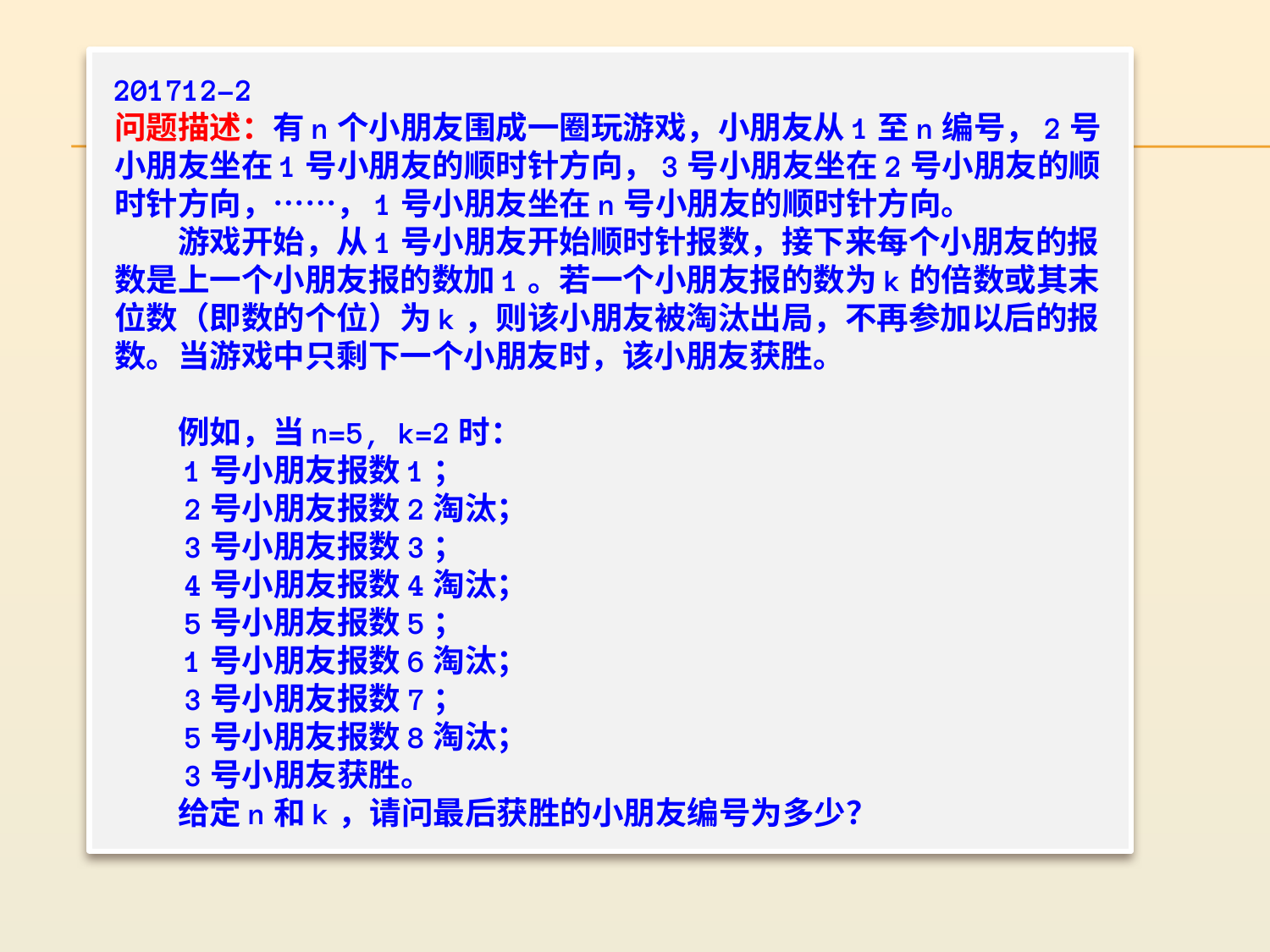

201712-2
问题描述：有n个小朋友围成一圈玩游戏，小朋友从1至n编号，2号小朋友坐在1号小朋友的顺时针方向，3号小朋友坐在2号小朋友的顺时针方向，……，1号小朋友坐在n号小朋友的顺时针方向。
　　游戏开始，从1号小朋友开始顺时针报数，接下来每个小朋友的报数是上一个小朋友报的数加1。若一个小朋友报的数为k的倍数或其末位数（即数的个位）为k，则该小朋友被淘汰出局，不再参加以后的报数。当游戏中只剩下一个小朋友时，该小朋友获胜。
　　例如，当n=5, k=2时：
　　1号小朋友报数1；
　　2号小朋友报数2淘汰；
　　3号小朋友报数3；
　　4号小朋友报数4淘汰；
　　5号小朋友报数5；
　　1号小朋友报数6淘汰；
　　3号小朋友报数7；
　　5号小朋友报数8淘汰；
　　3号小朋友获胜。
　　给定n和k，请问最后获胜的小朋友编号为多少？